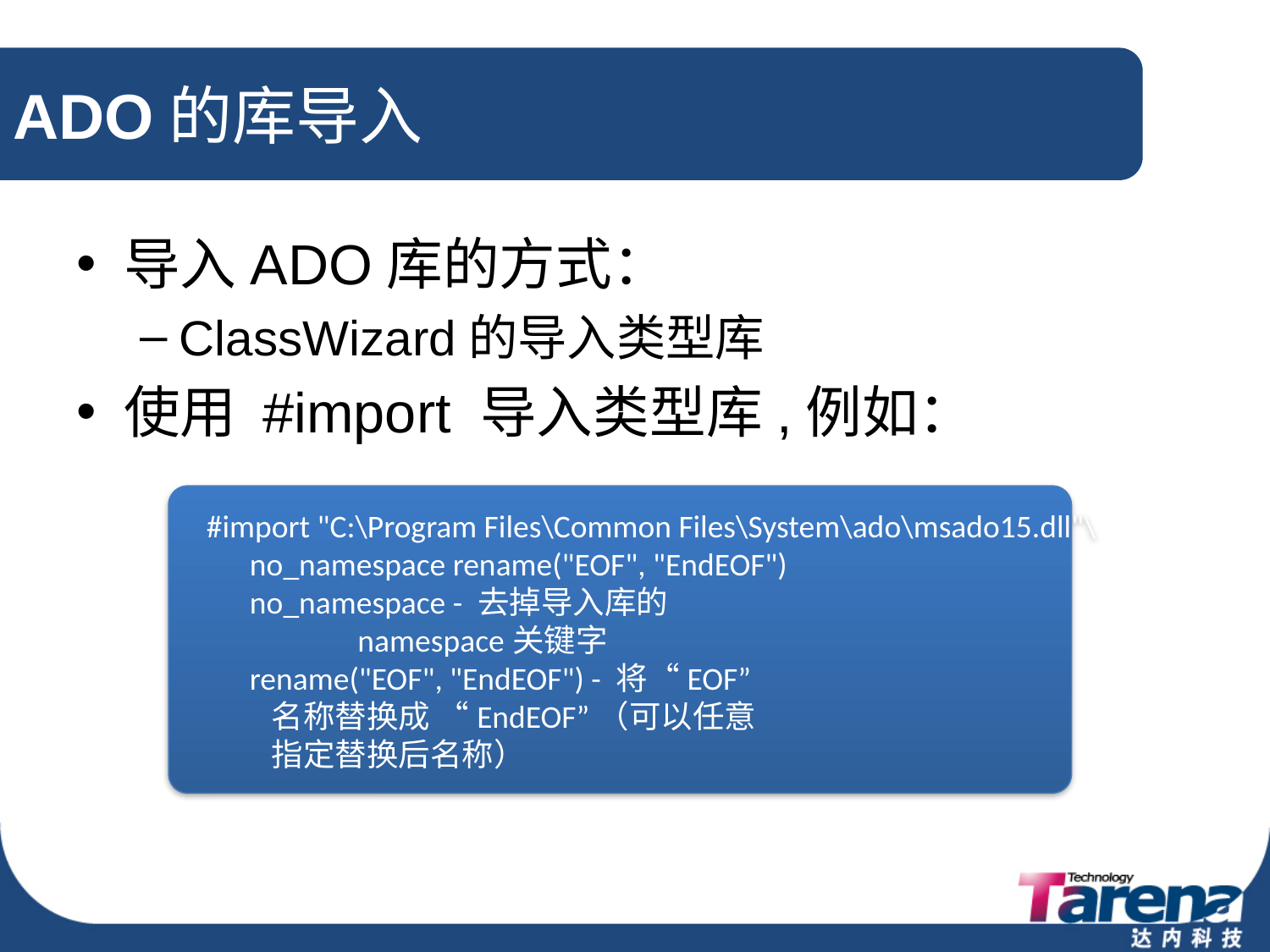

# ADO的库导入
导入ADO库的方式：
ClassWizard的导入类型库
使用 #import 导入类型库,例如：
#import "C:\Program Files\Common Files\System\ado\msado15.dll"\
      no_namespace rename("EOF", "EndEOF")
      no_namespace - 去掉导入库的
                     namespace关键字
      rename("EOF", "EndEOF") - 将“EOF”
        名称替换成 “EndEOF”（可以任意
        指定替换后名称）